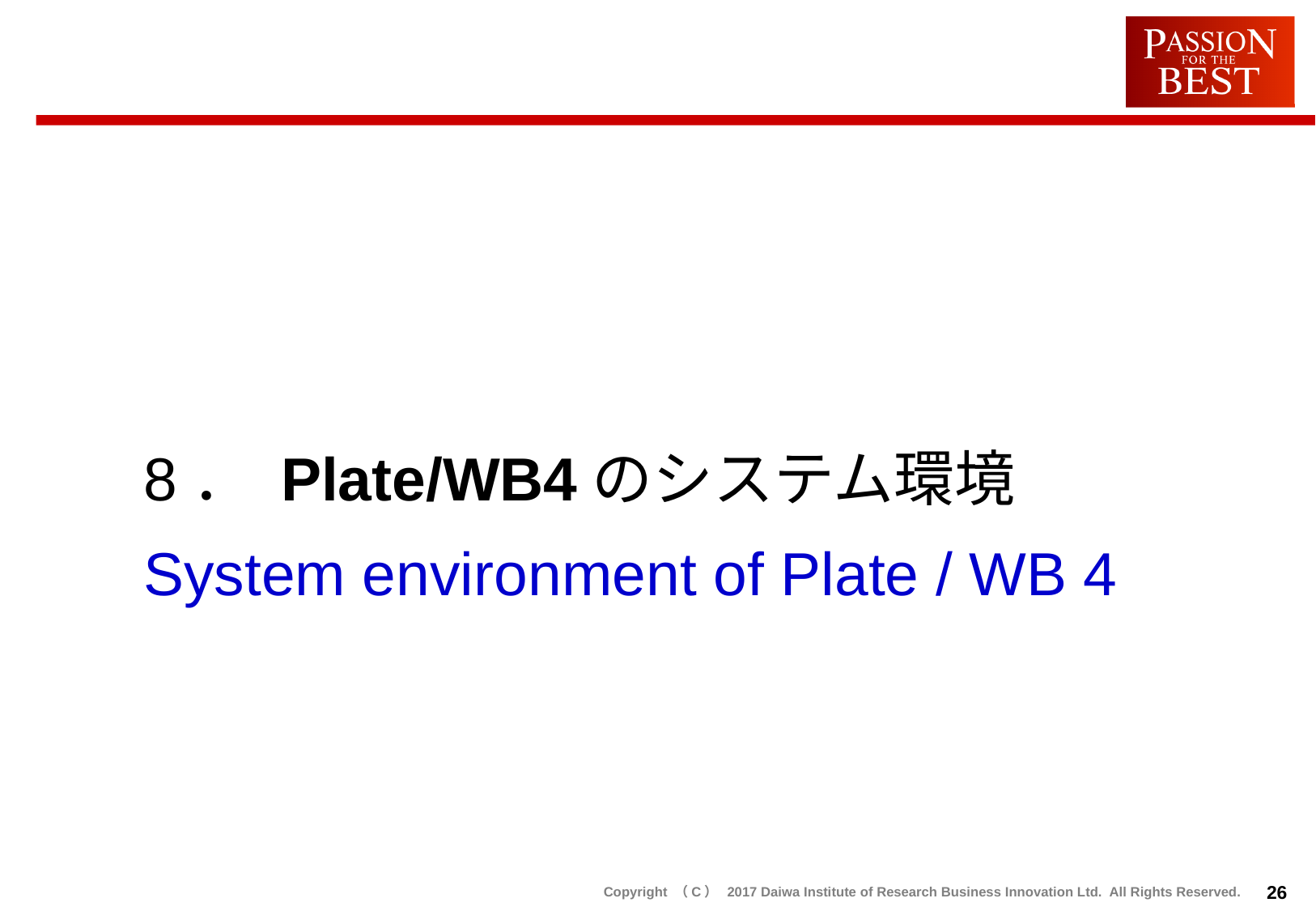

8． Plate/WB4のシステム環境
System environment of Plate / WB 4